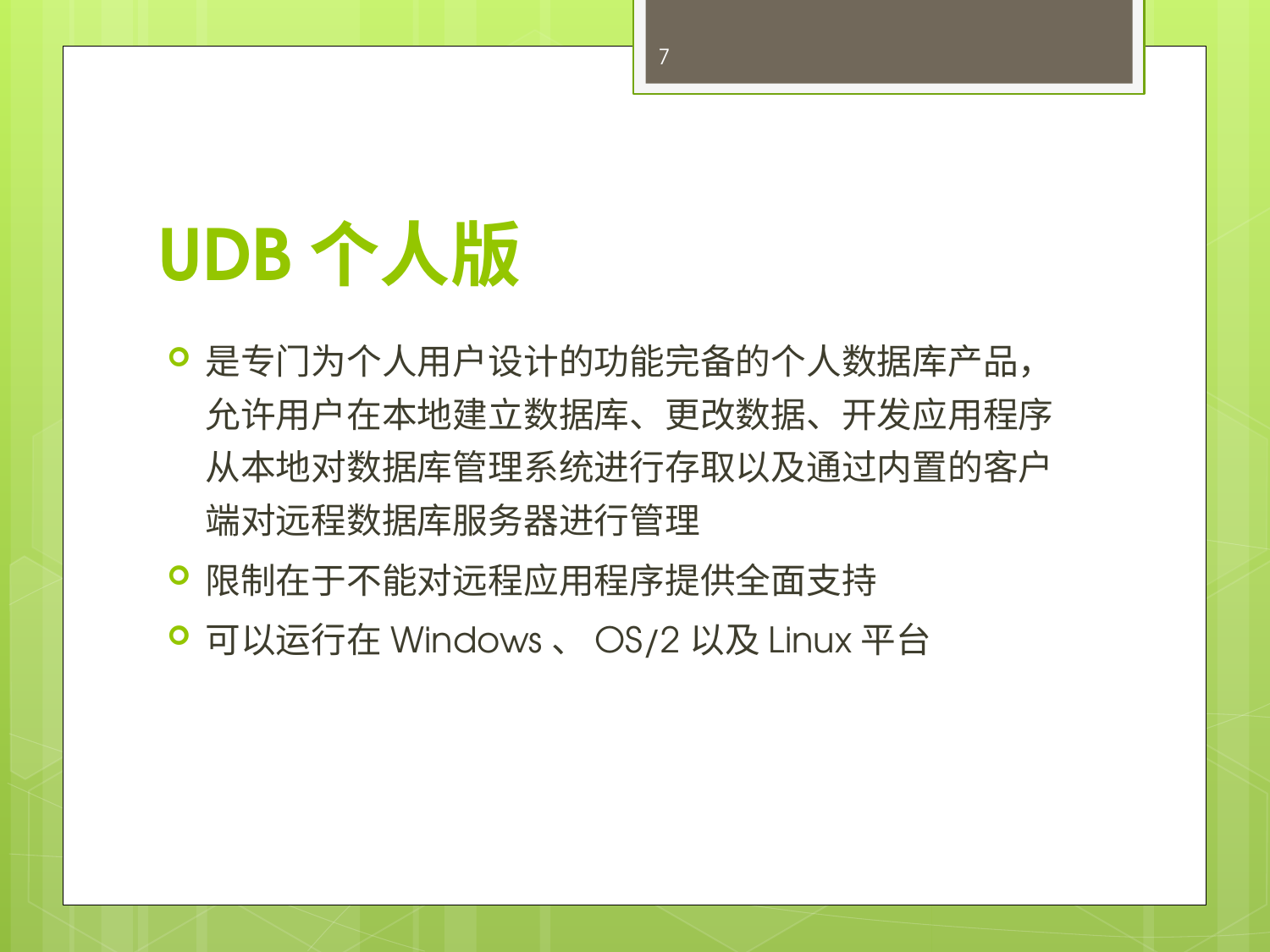

7
# UDB个人版
是专门为个人用户设计的功能完备的个人数据库产品，允许用户在本地建立数据库、更改数据、开发应用程序从本地对数据库管理系统进行存取以及通过内置的客户端对远程数据库服务器进行管理
限制在于不能对远程应用程序提供全面支持
可以运行在Windows、OS/2以及Linux平台